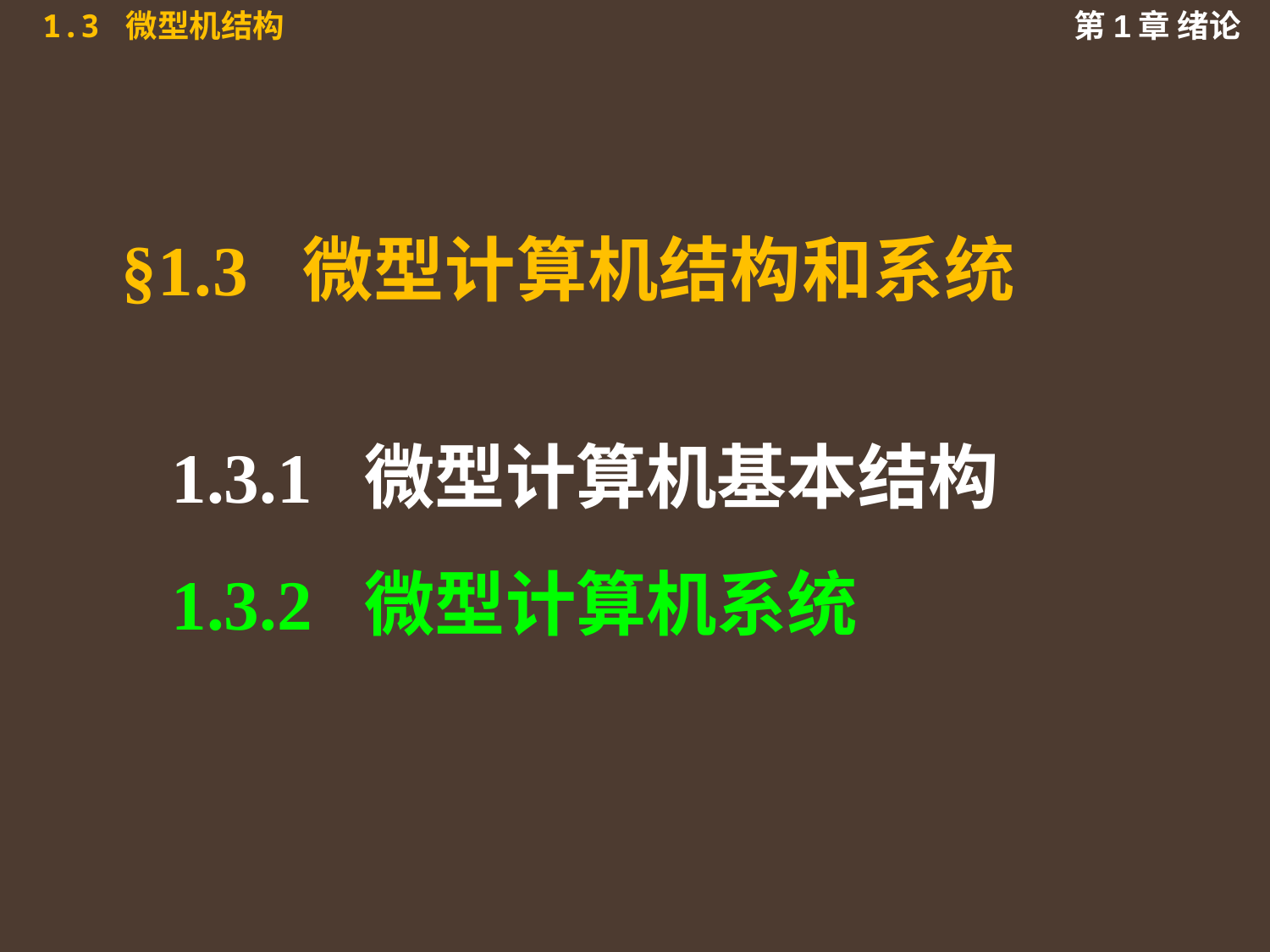

# §1.3  微型计算机结构和系统
1.3.1  微型计算机基本结构
1.3.2  微型计算机系统